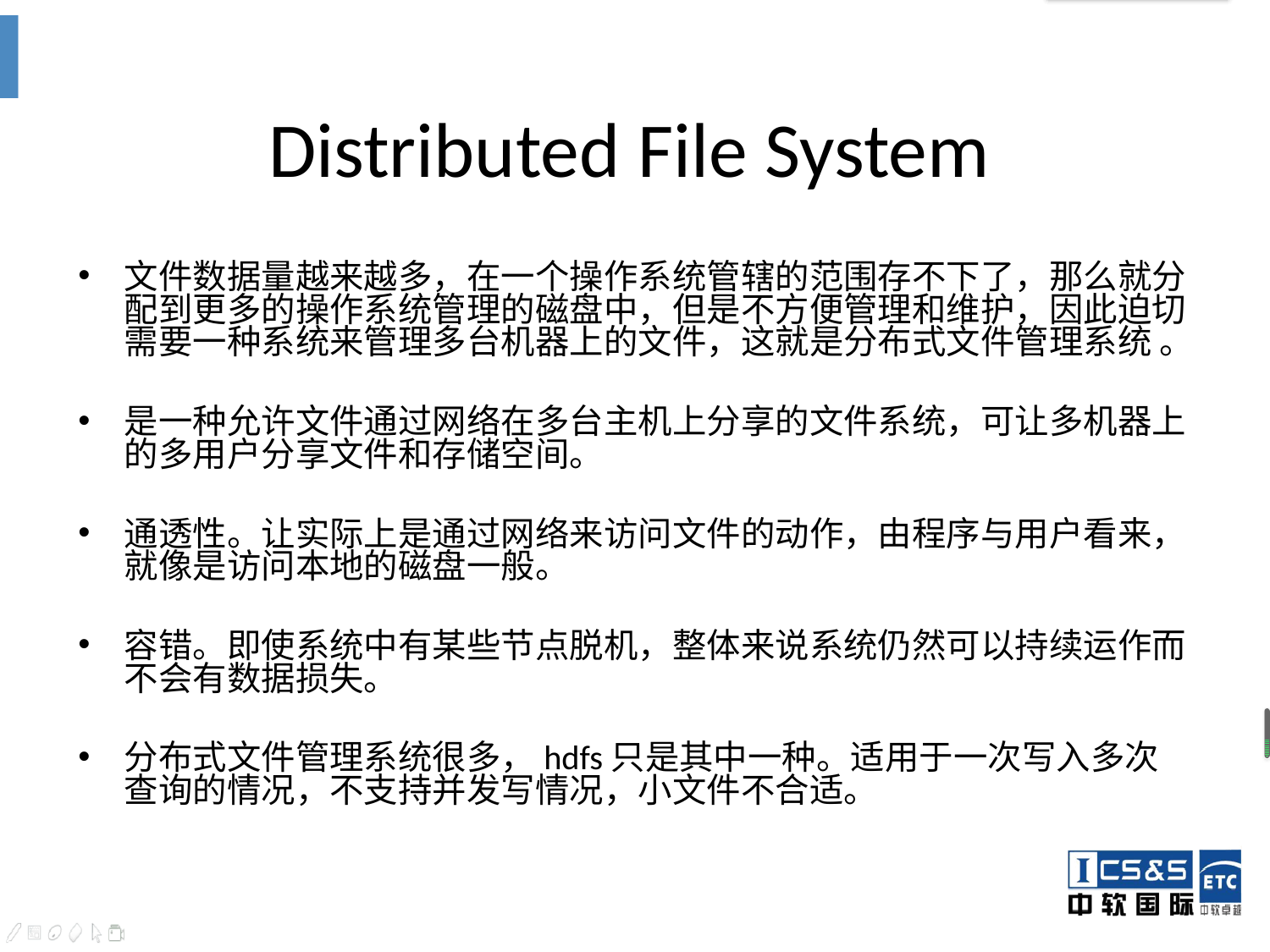

# Distributed File System
文件数据量越来越多，在一个操作系统管辖的范围存不下了，那么就分配到更多的操作系统管理的磁盘中，但是不方便管理和维护，因此迫切需要一种系统来管理多台机器上的文件，这就是分布式文件管理系统 。

是一种允许文件通过网络在多台主机上分享的文件系统，可让多机器上的多用户分享文件和存储空间。

通透性。让实际上是通过网络来访问文件的动作，由程序与用户看来，就像是访问本地的磁盘一般。

容错。即使系统中有某些节点脱机，整体来说系统仍然可以持续运作而不会有数据损失。

分布式文件管理系统很多，hdfs只是其中一种。适用于一次写入多次查询的情况，不支持并发写情况，小文件不合适。